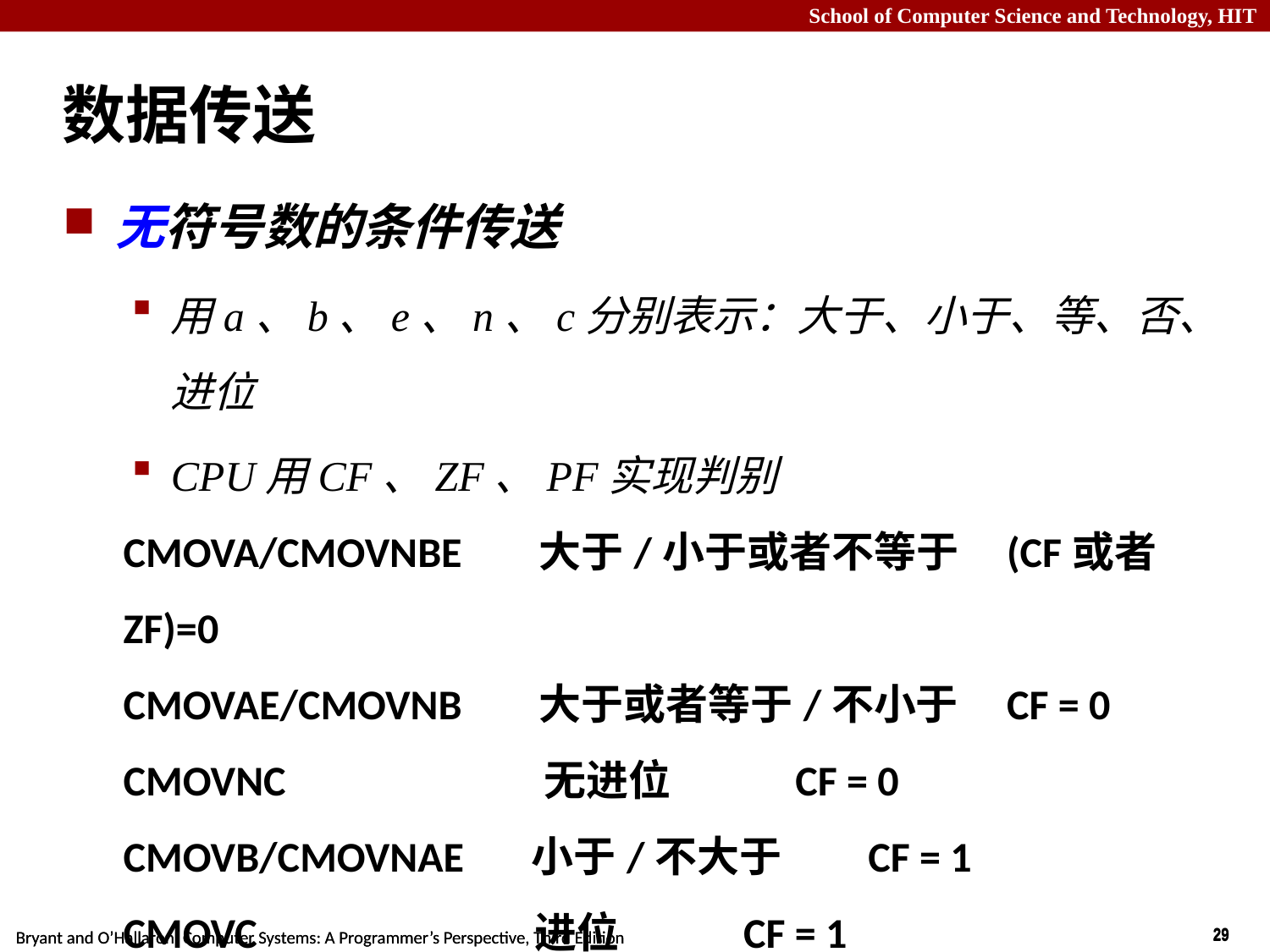

# 数据传送
无符号数的条件传送
用a、b、e、n、c分别表示：大于、小于、等、否、进位
CPU用CF、ZF、PF实现判别
CMOVA/CMOVNBE       大于/小于或者不等于    (CF或者ZF)=0
CMOVAE/CMOVNB       大于或者等于/不小于    CF = 0
CMOVNC                          无进位            CF = 0
CMOVB/CMOVNAE      小于/不大于        CF = 1
CMOVC                            进位            CF = 1
CMOVBE/CMOVNA      小于或者等于/不大于    (CF或ZF) = 1